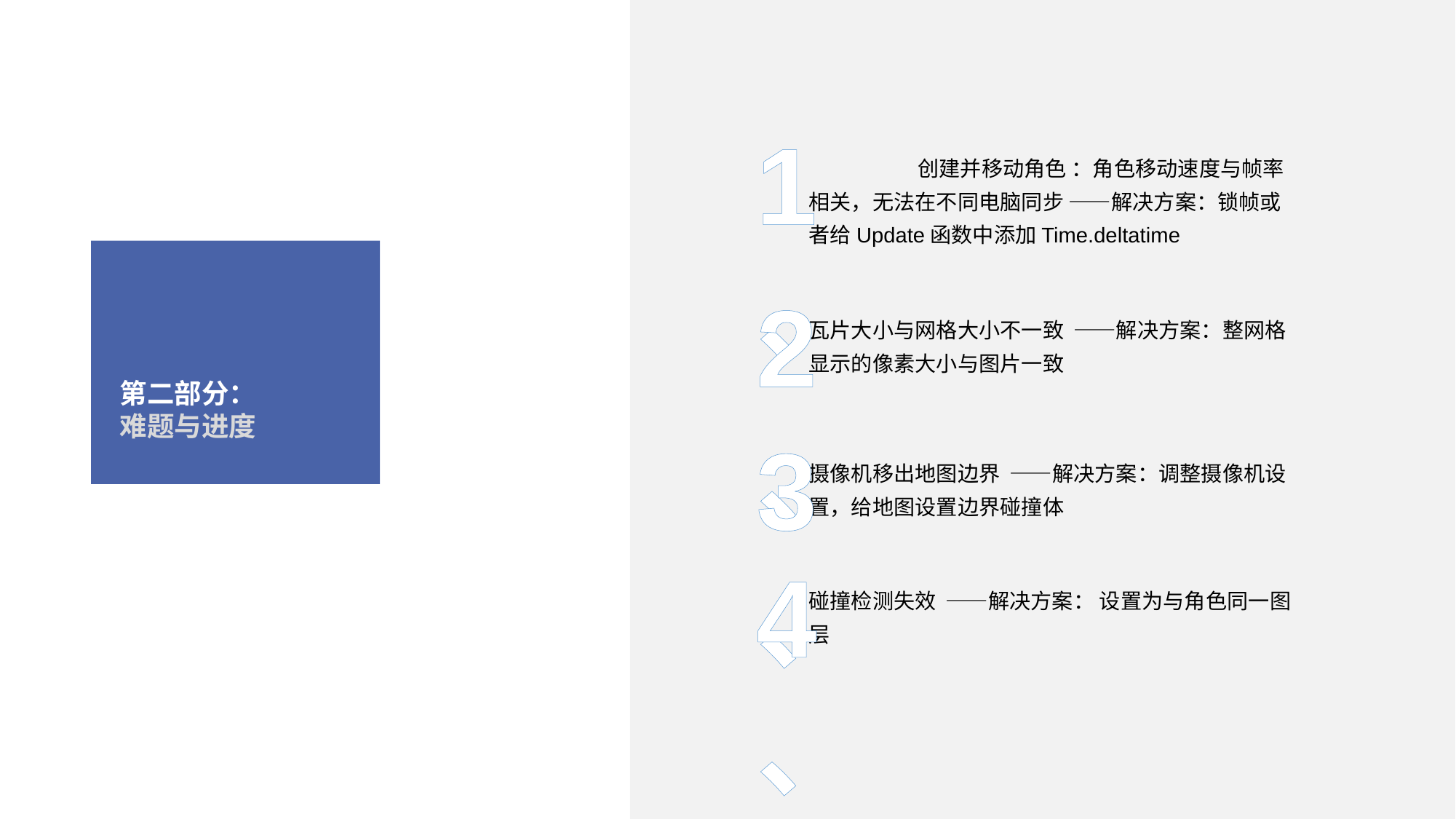

1、
	创建并移动角色 ：角色移动速度与帧率相关，无法在不同电脑同步 ——解决方案：锁帧或者给Update函数中添加Time.deltatime

2、
瓦片大小与网格大小不一致  ——解决方案：整网格显示的像素大小与图片一致
第二部分：
难题与进度
3、
摄像机移出地图边界  ——解决方案：调整摄像机设置，给地图设置边界碰撞体
4、
碰撞检测失效  ——解决方案： 设置为与角色同一图层